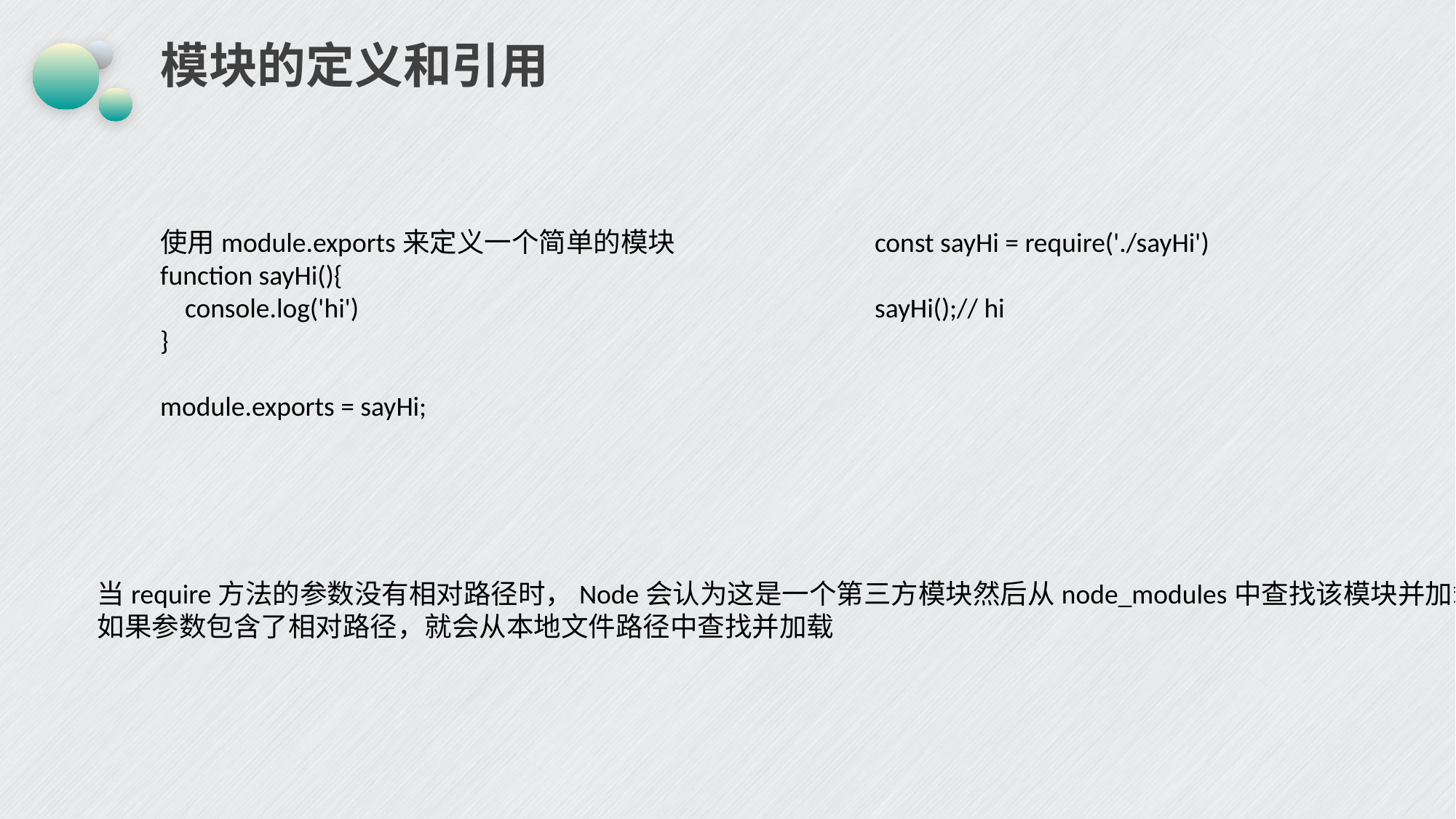

# 模块的定义和引用

使用module.exports来定义一个简单的模块
function sayHi(){
    console.log('hi')
}

module.exports = sayHi;

const sayHi = require('./sayHi')

sayHi();// hi
当require方法的参数没有相对路径时，Node会认为这是一个第三方模块然后从node_modules中查找该模块并加载
如果参数包含了相对路径，就会从本地文件路径中查找并加载